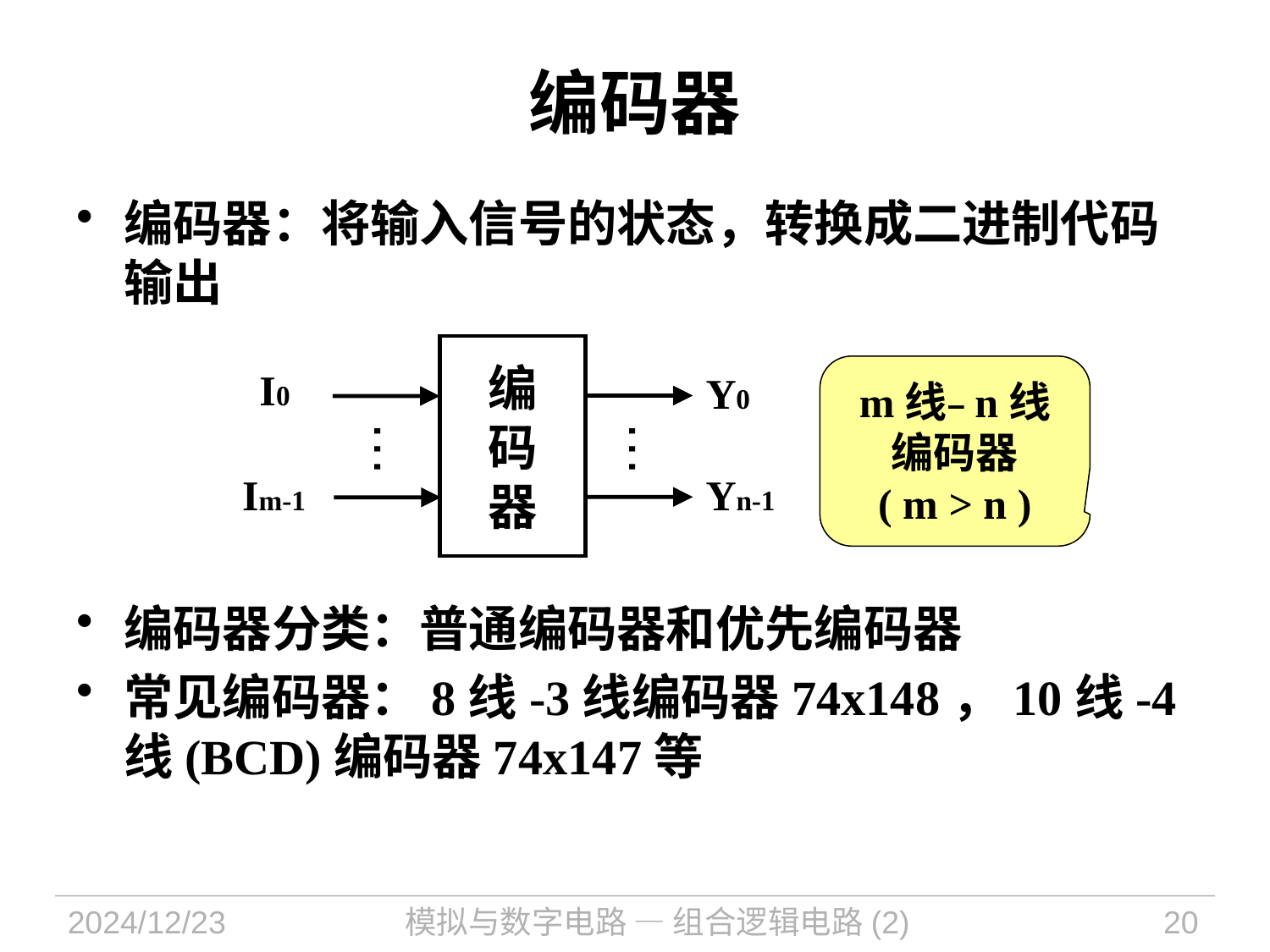

# 编码器
编码器：将输入信号的状态，转换成二进制代码输出

编码器分类：普通编码器和优先编码器
常见编码器：8线-3线编码器74x148，10线-4线(BCD)编码器74x147等
编
码
器
m线–n线
编码器
( m > n )
I0
Y0

…
…
Im-1
Yn-1

2024/12/23
模拟与数字电路 — 组合逻辑电路(2)
20